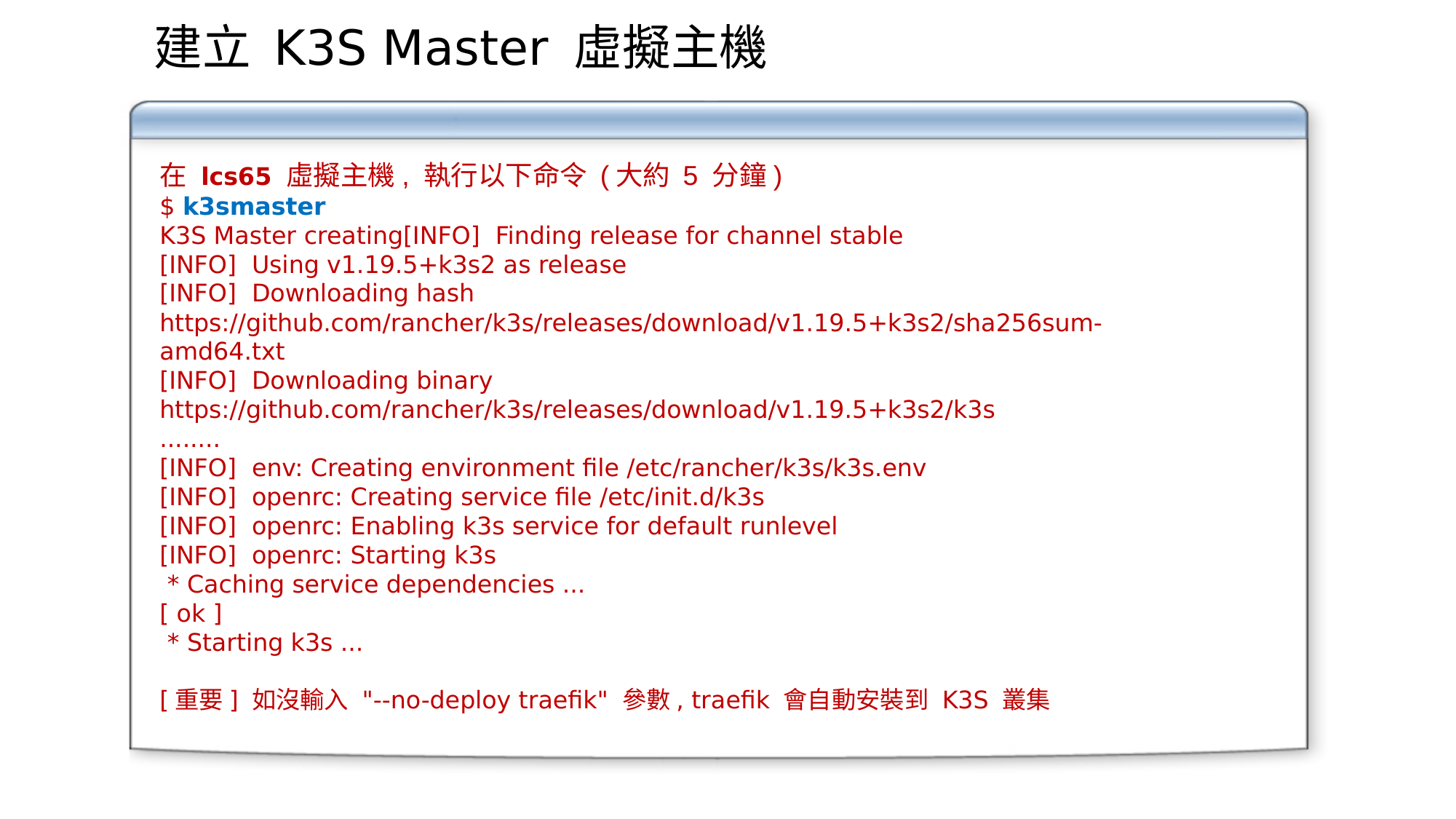

建立 K3S Master 虛擬主機
在 lcs65 虛擬主機, 執行以下命令 (大約 5 分鐘)
$ k3smaster
K3S Master creating[INFO]  Finding release for channel stable
[INFO]  Using v1.19.5+k3s2 as release
[INFO]  Downloading hash https://github.com/rancher/k3s/releases/download/v1.19.5+k3s2/sha256sum-amd64.txt
[INFO]  Downloading binary https://github.com/rancher/k3s/releases/download/v1.19.5+k3s2/k3s
........
[INFO]  env: Creating environment file /etc/rancher/k3s/k3s.env
[INFO]  openrc: Creating service file /etc/init.d/k3s
[INFO]  openrc: Enabling k3s service for default runlevel
[INFO]  openrc: Starting k3s
 * Caching service dependencies ...                                                                     [ ok ]
 * Starting k3s ...

[重要] 如沒輸入 "--no-deploy traefik" 參數, traefik 會自動安裝到 K3S 叢集